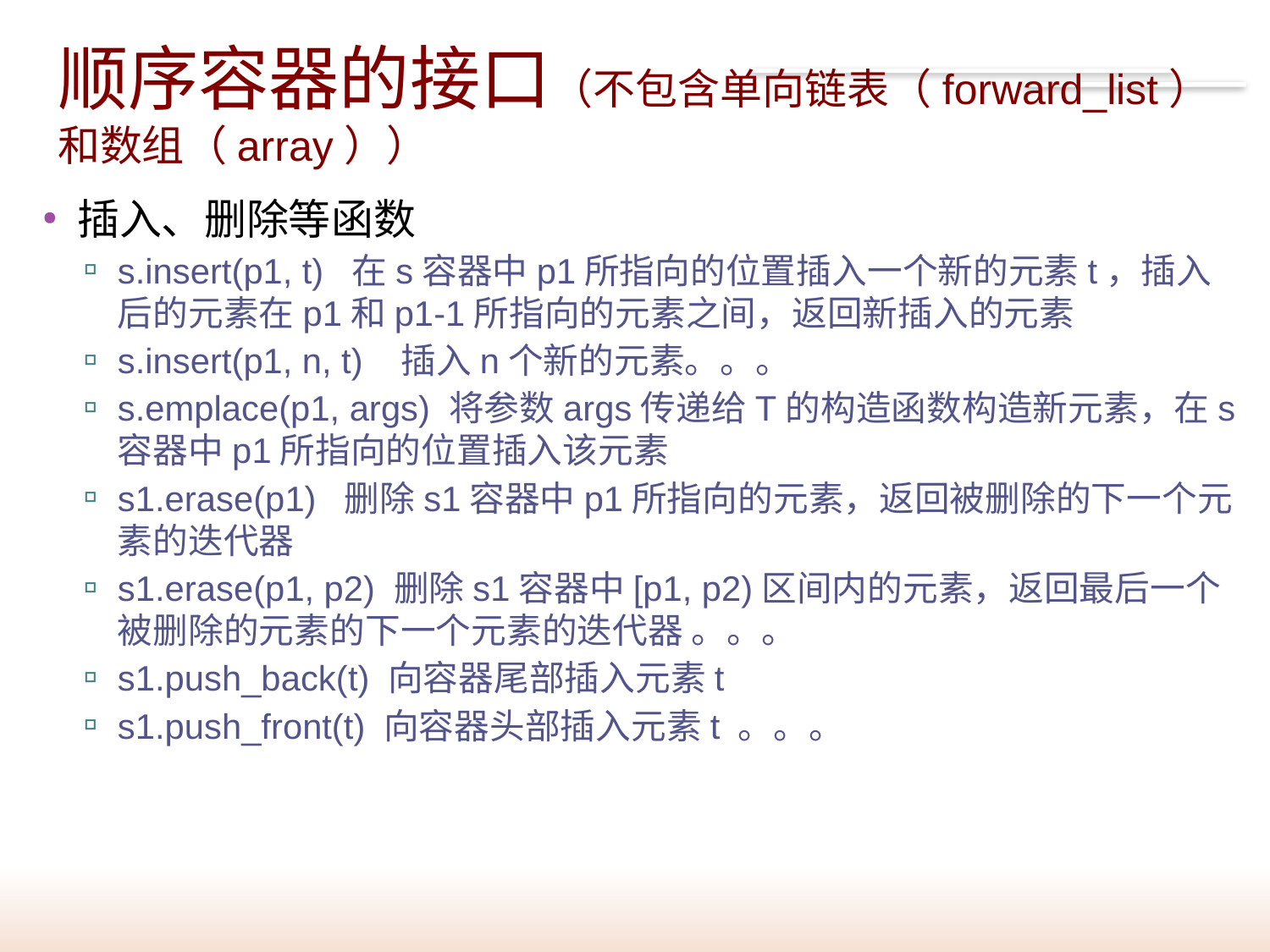

45
# 顺序容器的接口（不包含单向链表（forward_list）和数组（array））
插入、删除等函数
s.insert(p1, t)  在s容器中p1所指向的位置插入一个新的元素t，插入后的元素在p1和p1-1所指向的元素之间，返回新插入的元素
s.insert(p1, n, t)   插入n个新的元素。。。
s.emplace(p1, args) 将参数args传递给T的构造函数构造新元素，在s容器中p1所指向的位置插入该元素
s1.erase(p1)  删除s1容器中p1所指向的元素，返回被删除的下一个元素的迭代器
s1.erase(p1, p2) 删除s1容器中[p1, p2)区间内的元素，返回最后一个被删除的元素的下一个元素的迭代器 。。。
s1.push_back(t) 向容器尾部插入元素t
s1.push_front(t) 向容器头部插入元素t 。。。